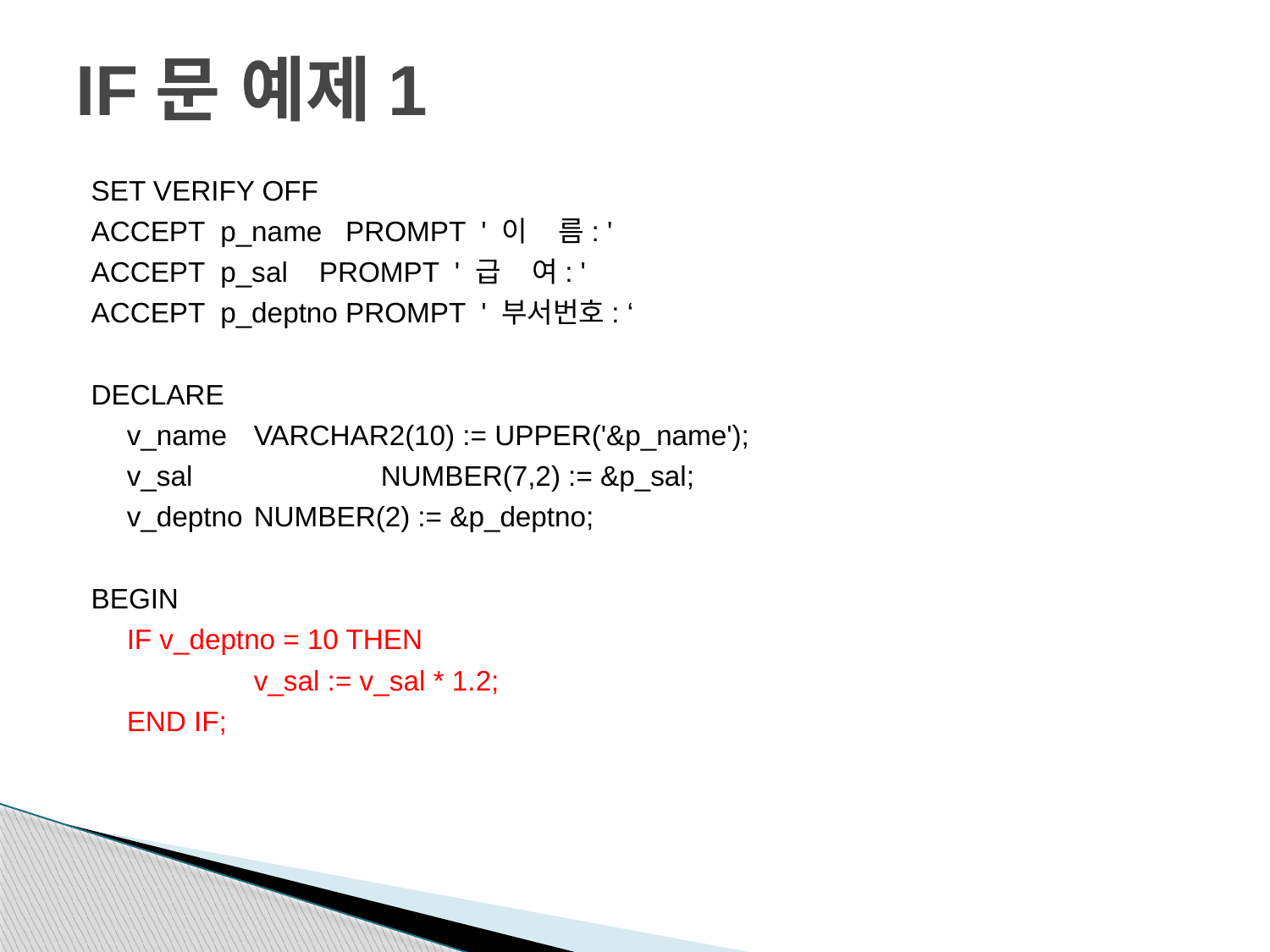

# IF문 예제1
SET VERIFY OFF
ACCEPT  p_name   PROMPT  ' 이    름: '
ACCEPT  p_sal    PROMPT  ' 급    여: '
ACCEPT  p_deptno PROMPT  ' 부서번호: ‘

DECLARE
	v_name	VARCHAR2(10) := UPPER('&p_name');
	v_sal		NUMBER(7,2) := &p_sal;
	v_deptno	NUMBER(2) := &p_deptno;

BEGIN
	IF v_deptno = 10 THEN
		v_sal := v_sal * 1.2;
	END IF;